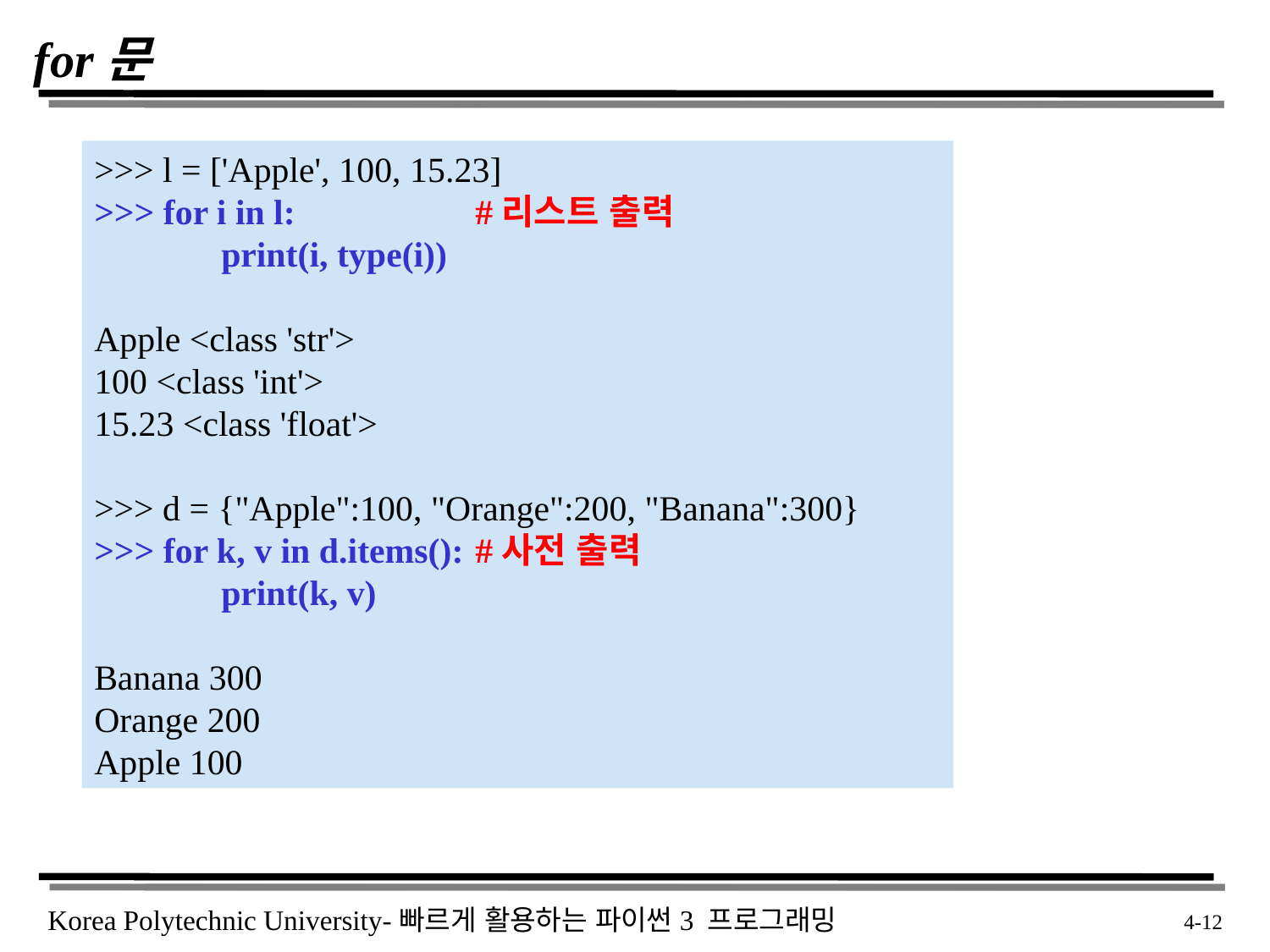

# for문

>>> l = ['Apple', 100, 15.23]
>>> for i in l:		#리스트 출력
	print(i, type(i))

Apple <class 'str'>
100 <class 'int'>
15.23 <class 'float'>

>>> d = {"Apple":100, "Orange":200, "Banana":300}
>>> for k, v in d.items():	#사전 출력
	print(k, v)

Banana 300
Orange 200
Apple 100

 4-12